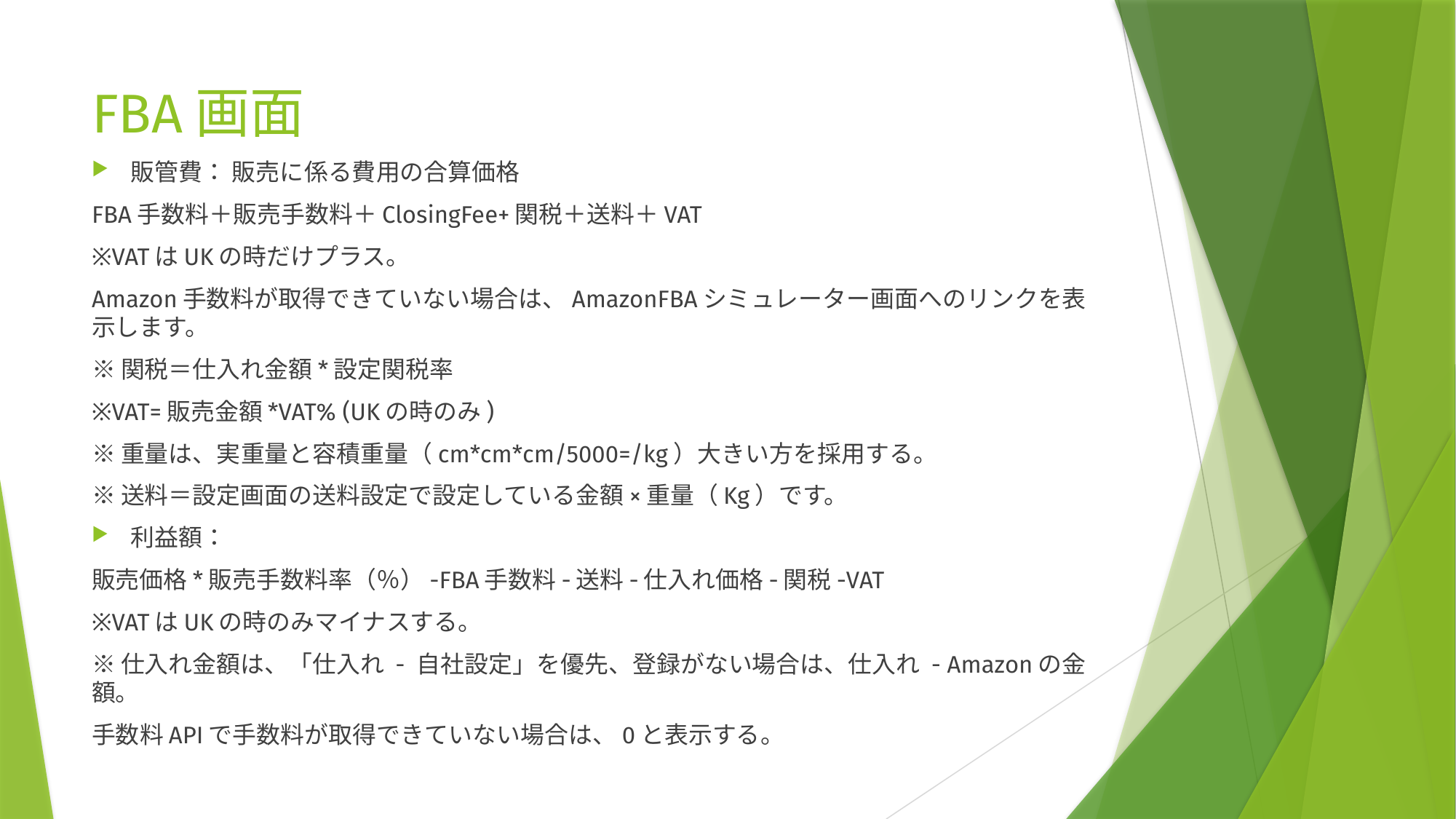

# FBA画面
販管費： 販売に係る費用の合算価格
FBA手数料＋販売手数料＋ClosingFee+関税＋送料＋VAT
※VATはUKの時だけプラス。
Amazon手数料が取得できていない場合は、AmazonFBAシミュレーター画面へのリンクを表示します。
※関税＝仕入れ金額*設定関税率
※VAT=販売金額*VAT% (UKの時のみ)
※重量は、実重量と容積重量（cm*cm*cm/5000=/kg）大きい方を採用する。
※送料＝設定画面の送料設定で設定している金額×重量（Kg）です。
利益額：
販売価格*販売手数料率（％）-FBA手数料-送料-仕入れ価格-関税-VAT
※VATはUKの時のみマイナスする。
※仕入れ金額は、「仕入れ - 自社設定」を優先、登録がない場合は、仕入れ - Amazonの金額。
手数料APIで手数料が取得できていない場合は、0と表示する。